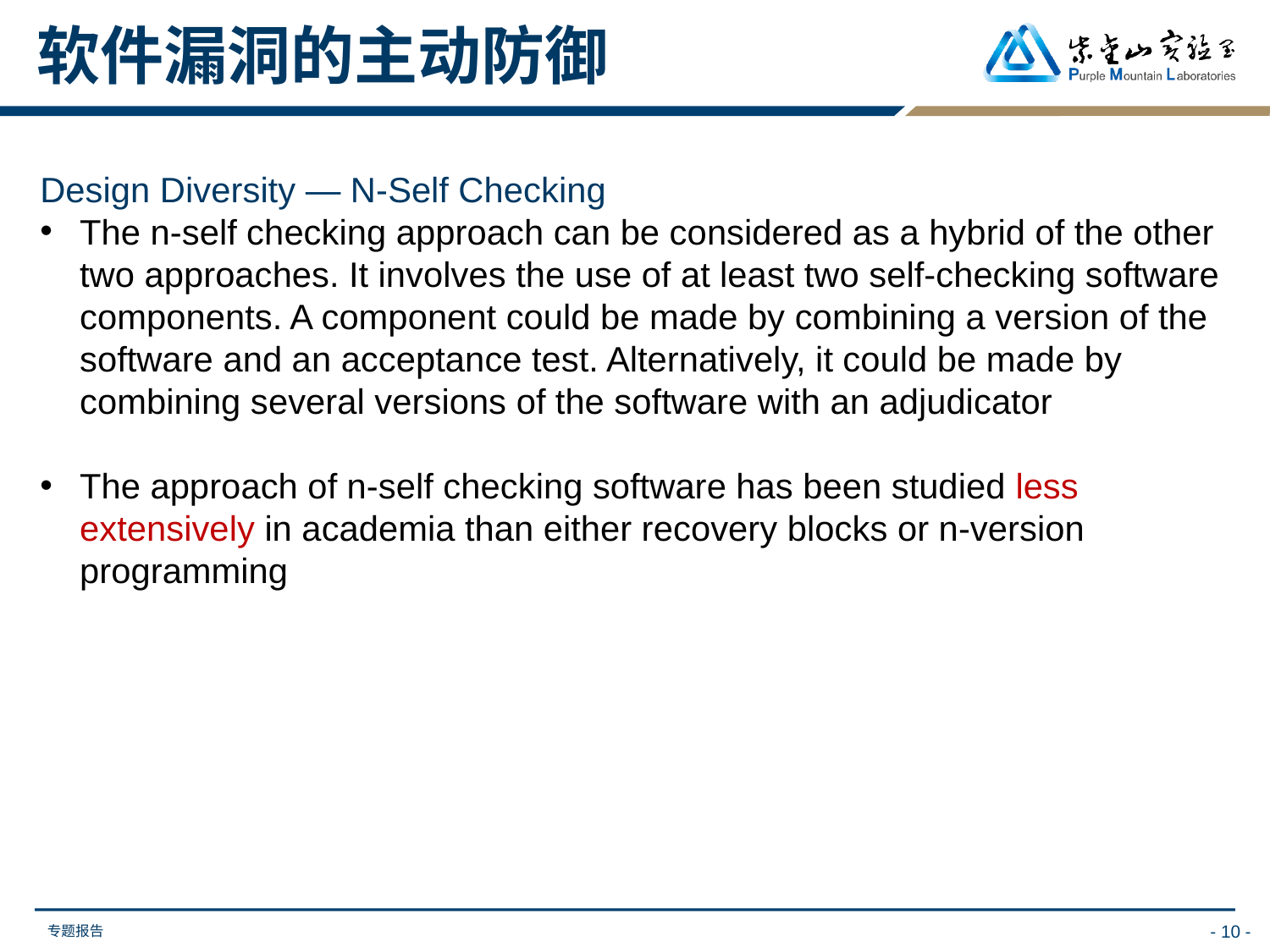

软件漏洞的主动防御
Design Diversity — N-Self Checking
The n-self checking approach can be considered as a hybrid of the other two approaches. It involves the use of at least two self-checking software components. A component could be made by combining a version of the software and an acceptance test. Alternatively, it could be made by combining several versions of the software with an adjudicator

The approach of n-self checking software has been studied less extensively in academia than either recovery blocks or n-version programming